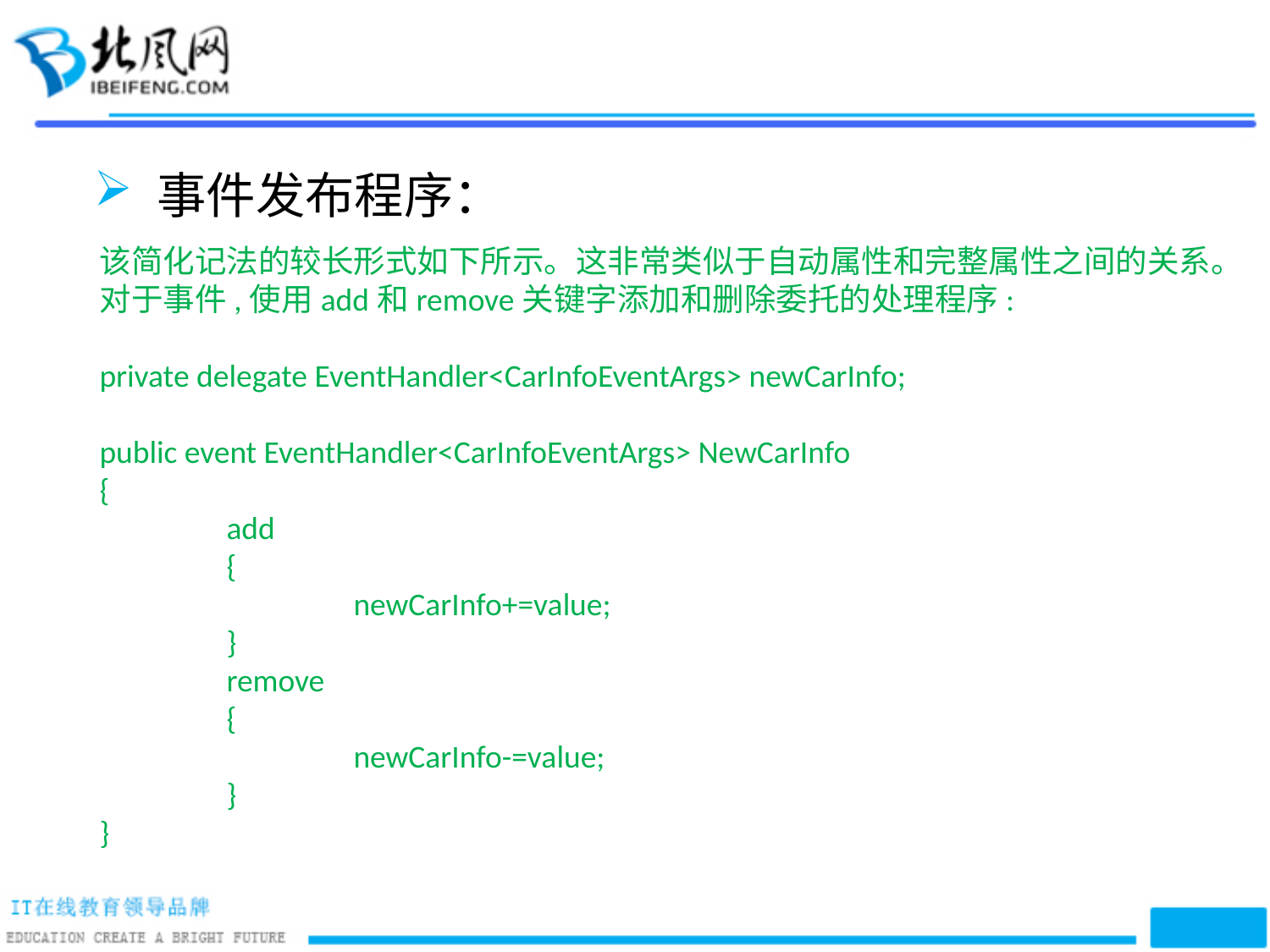

事件发布程序：
该简化记法的较长形式如下所示。这非常类似于自动属性和完整属性之间的关系。对于事件,使用add和remove关键字添加和删除委托的处理程序:

private delegate EventHandler<CarInfoEventArgs> newCarInfo;

public event EventHandler<CarInfoEventArgs> NewCarInfo
{
	add
	{
		newCarInfo+=value;
	}
	remove
	{
		newCarInfo-=value;
	}
}